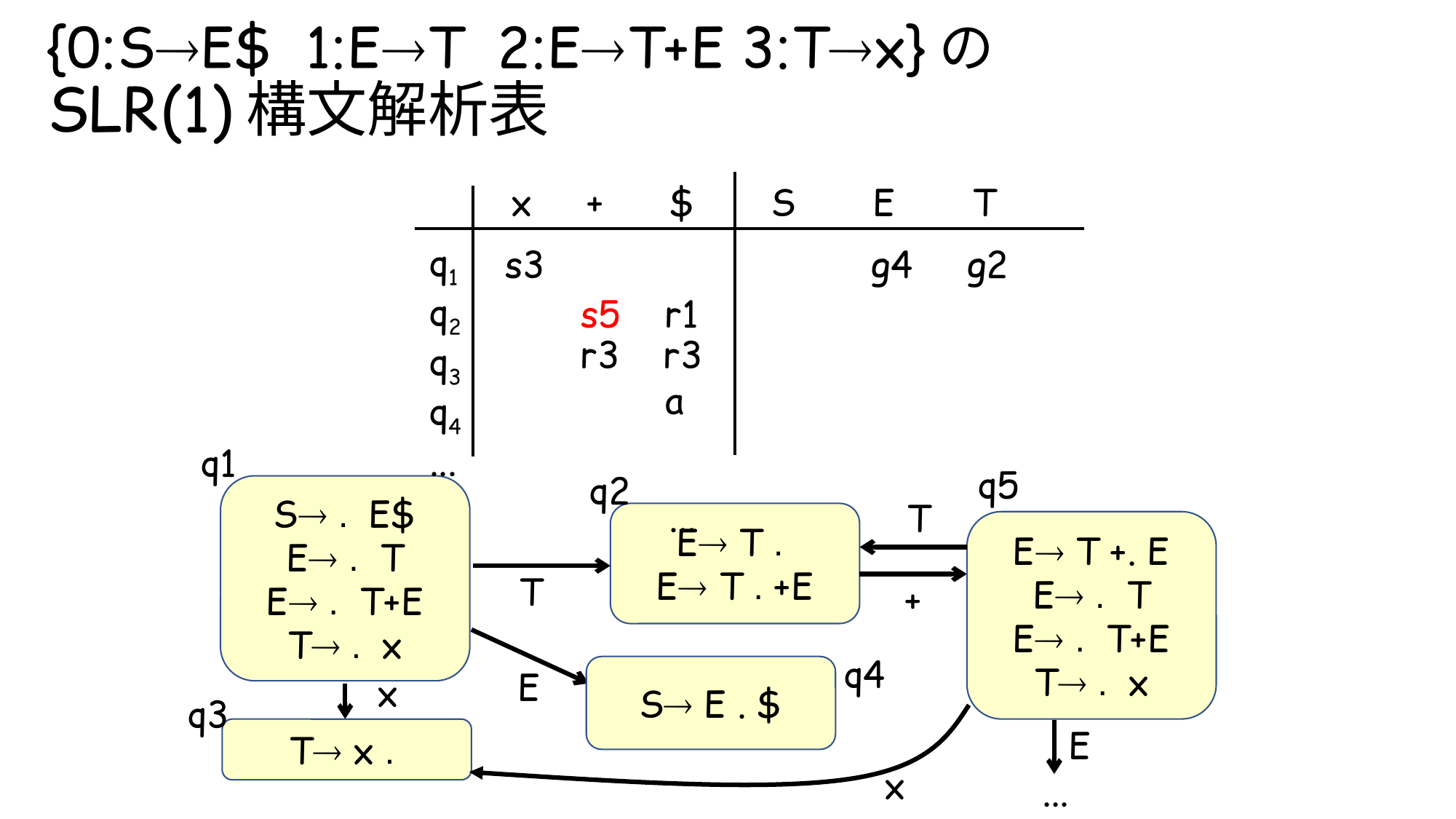

# {0:S→E$  1:E→T  2:E→T+E 3:T→x}の SLR(1)構文解析表
x     +      $       S       E       T
q1
q2
q3
q4
...

s3                              g4     g2
       s5    r1
        r3    r3
              a
q1
q5
q2
S→ .  E$
E→ .  T
E→ .  T+E
T→ .  x
...
T
E→ T .
E→ T . +E
E→ T +. E
E→ .  T
E→ .  T+E
T→ .  x
T
+
q4
S→ E . $
E
x
q3

E
T→ x .
x
...